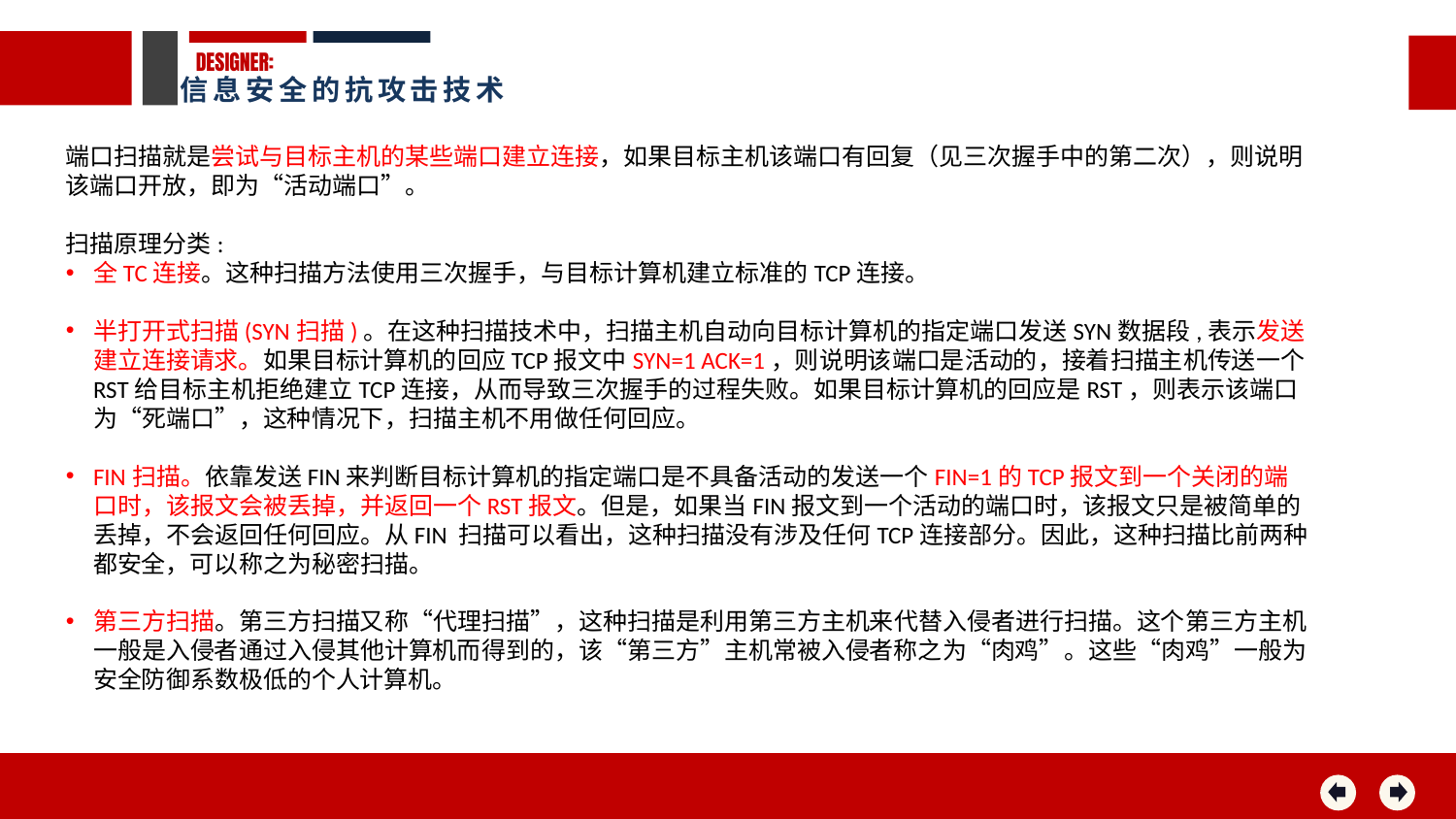

DESIGNER:
信息安全的抗攻击技术
端口扫描就是尝试与目标主机的某些端口建立连接，如果目标主机该端口有回复（见三次握手中的第二次），则说明该端口开放，即为“活动端口”。

扫描原理分类:
全TC连接。这种扫描方法使用三次握手，与目标计算机建立标准的TCP连接。

半打开式扫描(SYN扫描)。在这种扫描技术中，扫描主机自动向目标计算机的指定端口发送SYN数据段,表示发送建立连接请求。如果目标计算机的回应TCP报文中SYN=1 ACK=1，则说明该端口是活动的，接着扫描主机传送一个RST给目标主机拒绝建立TCP连接，从而导致三次握手的过程失败。如果目标计算机的回应是RST，则表示该端口为“死端口”，这种情况下，扫描主机不用做任何回应。

FIN扫描。依靠发送FIN来判断目标计算机的指定端口是不具备活动的发送一个FIN=1的TCP报文到一个关闭的端口时，该报文会被丢掉，并返回一个RST报文。但是，如果当FIN报文到一个活动的端口时，该报文只是被简单的丢掉，不会返回任何回应。从FIN 扫描可以看出，这种扫描没有涉及任何TCP连接部分。因此，这种扫描比前两种都安全，可以称之为秘密扫描。

第三方扫描。第三方扫描又称“代理扫描”，这种扫描是利用第三方主机来代替入侵者进行扫描。这个第三方主机一般是入侵者通过入侵其他计算机而得到的，该“第三方”主机常被入侵者称之为“肉鸡”。这些“肉鸡”一般为安全防御系数极低的个人计算机。